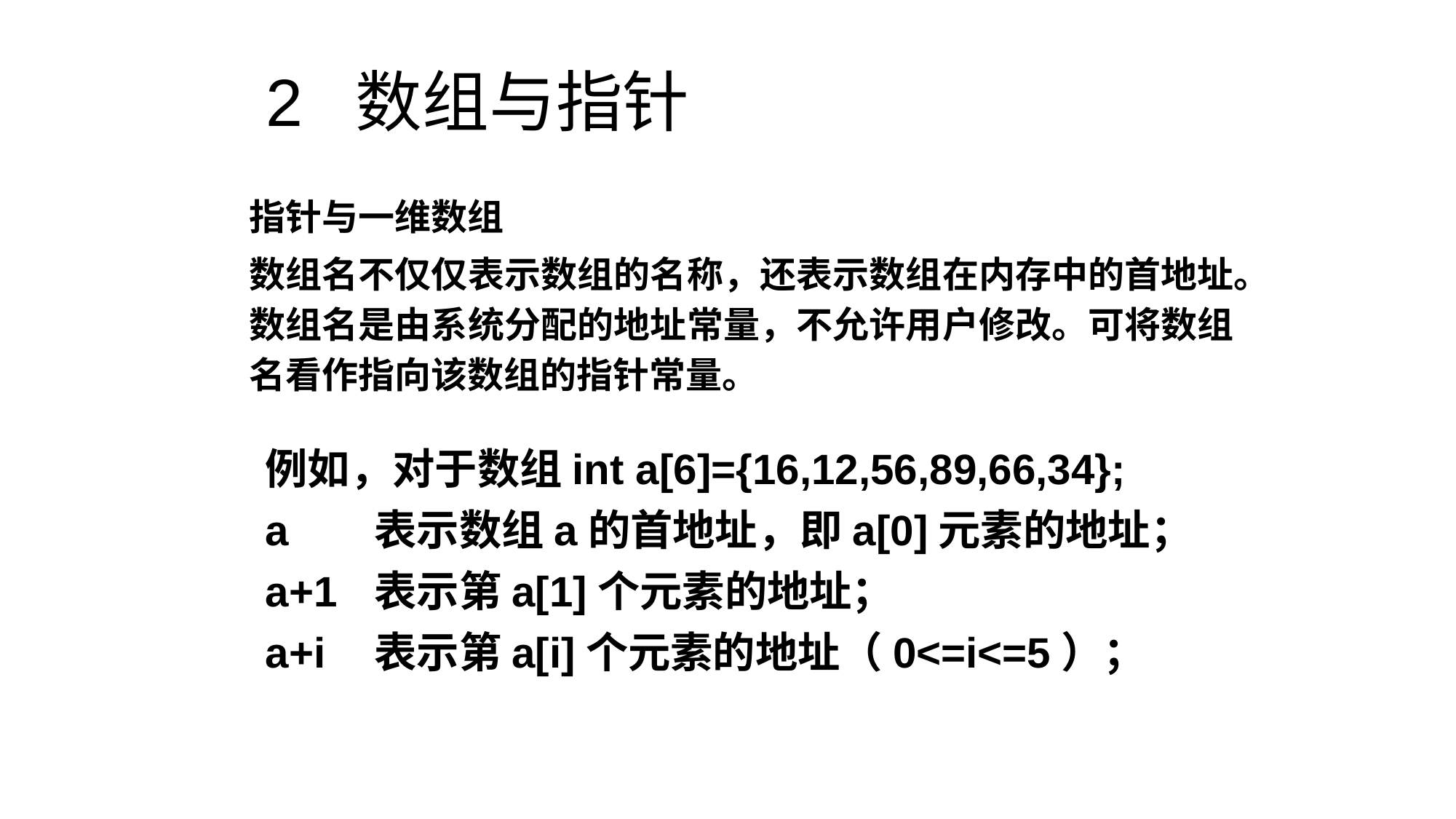

# 2  数组与指针
指针与一维数组
数组名不仅仅表示数组的名称，还表示数组在内存中的首地址。数组名是由系统分配的地址常量，不允许用户修改。可将数组名看作指向该数组的指针常量。
例如，对于数组int a[6]={16,12,56,89,66,34};
a	表示数组a的首地址，即a[0]元素的地址；
a+1	表示第a[1]个元素的地址；
a+i	表示第a[i]个元素的地址（0<=i<=5）；